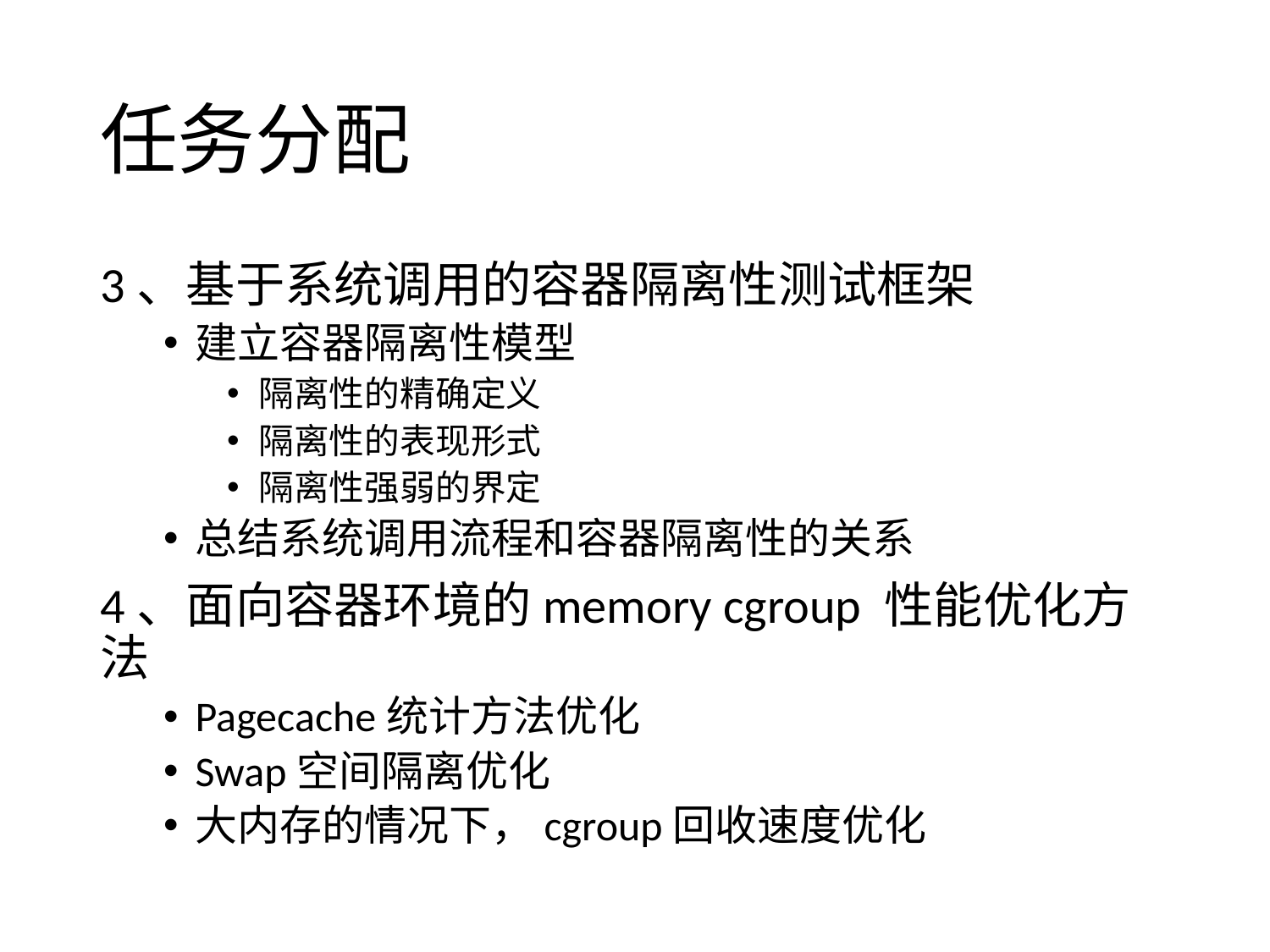

# 任务分配
3、基于系统调用的容器隔离性测试框架
建立容器隔离性模型
隔离性的精确定义
隔离性的表现形式
隔离性强弱的界定
总结系统调用流程和容器隔离性的关系
4、面向容器环境的memory cgroup 性能优化方法
Pagecache统计方法优化
Swap空间隔离优化
大内存的情况下，cgroup回收速度优化